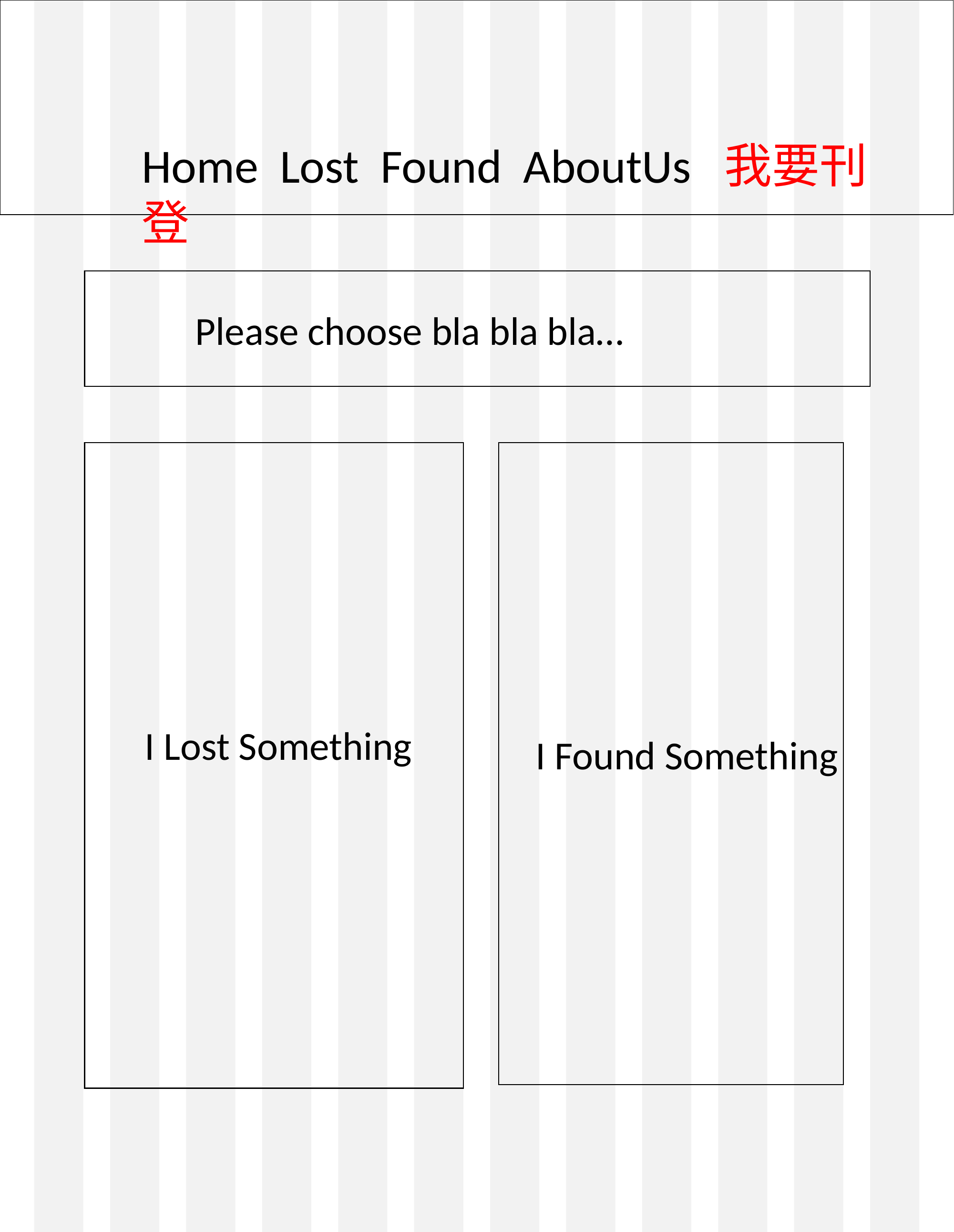

Home  Lost  Found  AboutUs  我要刊登

Please choose bla bla bla…

I Lost Something
I Found Something